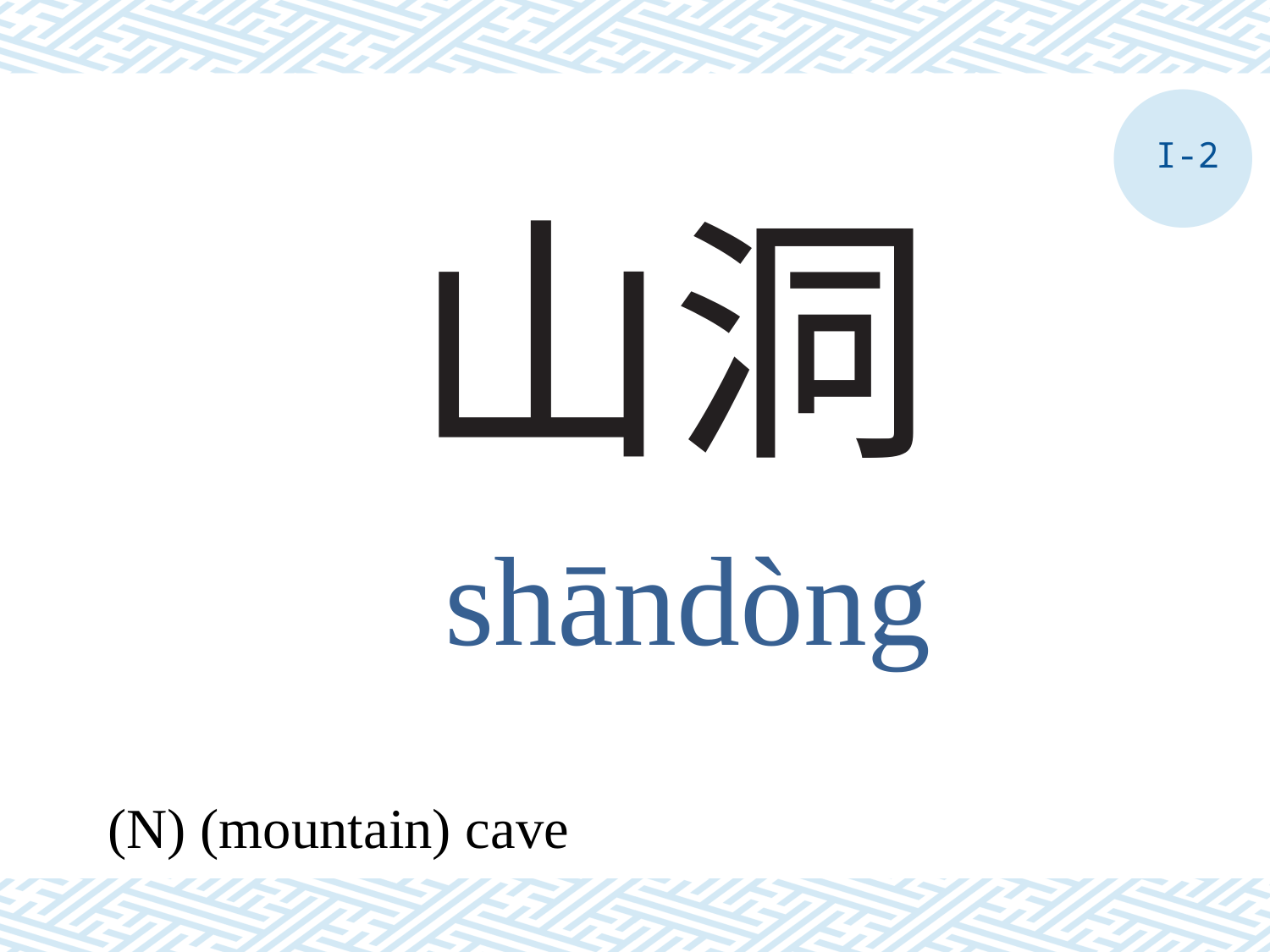

I-2

# 山洞
shāndòng
(N) (mountain) cave